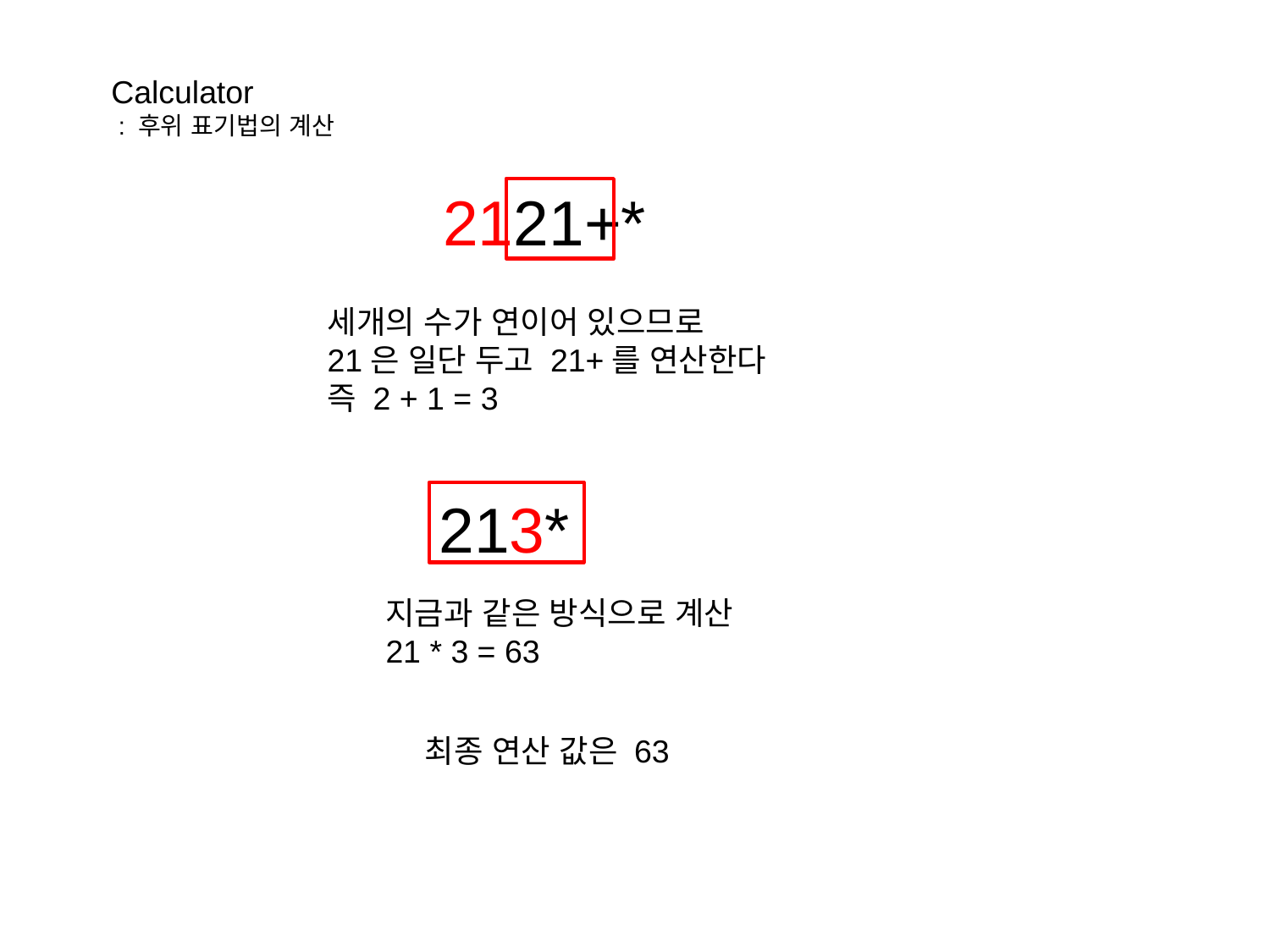

Calculator
 : 후위 표기법의 계산
2121+*

세개의 수가 연이어 있으므로
21은 일단 두고 21+를 연산한다
즉 2 + 1 = 3

213*
지금과 같은 방식으로 계산
21 * 3 = 63
최종 연산 값은 63